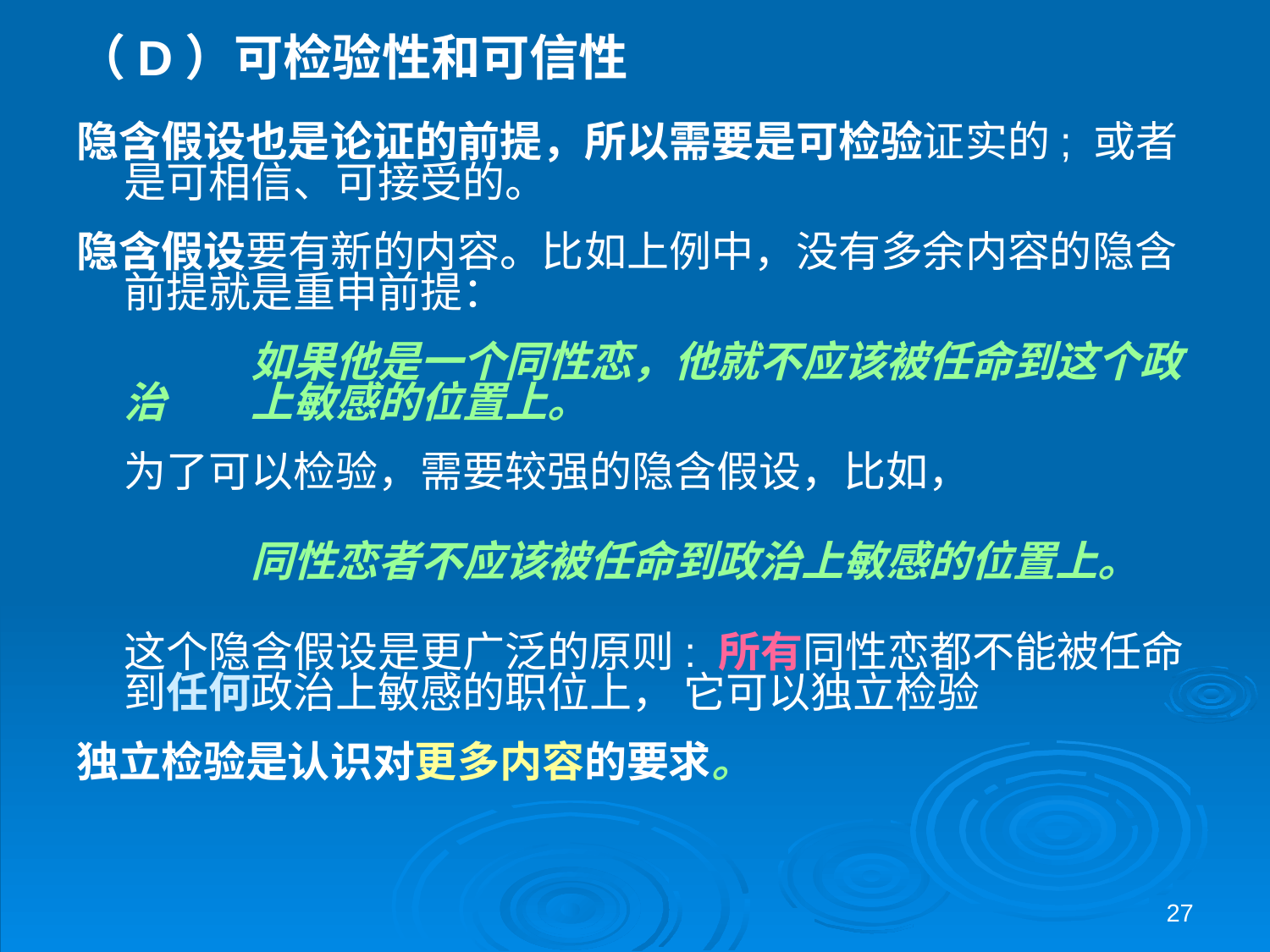

（D）可检验性和可信性

隐含假设也是论证的前提，所以需要是可检验证实的; 或者是可相信、可接受的。

隐含假设要有新的内容。比如上例中，没有多余内容的隐含前提就是重申前提：

		如果他是一个同性恋，他就不应该被任命到这个政治	上敏感的位置上。

	为了可以检验，需要较强的隐含假设，比如，

　　	同性恋者不应该被任命到政治上敏感的位置上。

	这个隐含假设是更广泛的原则: 所有同性恋都不能被任命到任何政治上敏感的职位上， 它可以独立检验

独立检验是认识对更多内容的要求。
27